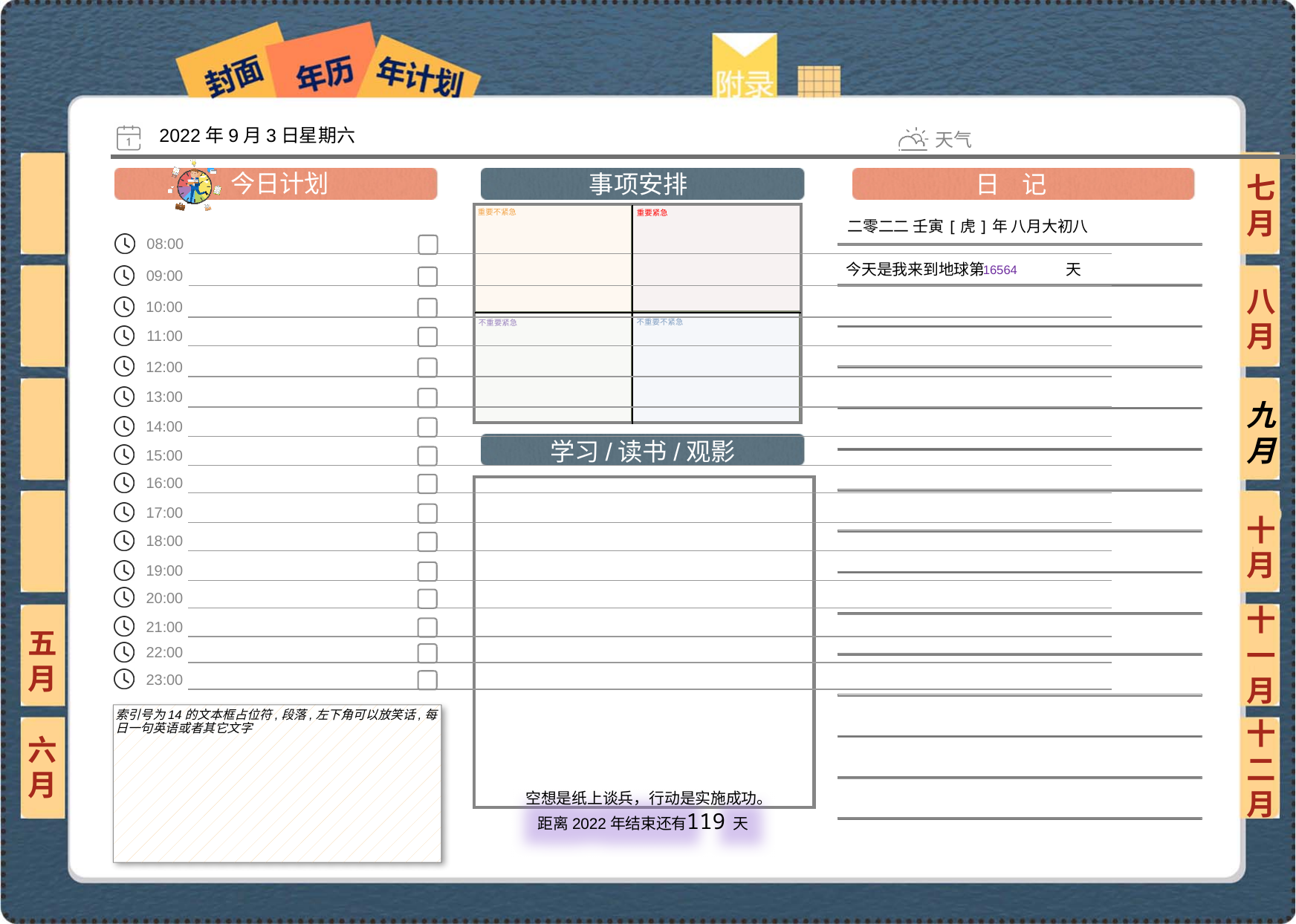

2022年9月3日星期六
七月
二零二二 壬寅[虎]年 八月大初八
16564
八月
九月
十月
十一月
五月
索引号为14的文本框占位符,段落,左下角可以放笑话,每日一句英语或者其它文字
六月
十二月
119
 空想是纸上谈兵，行动是实施成功。